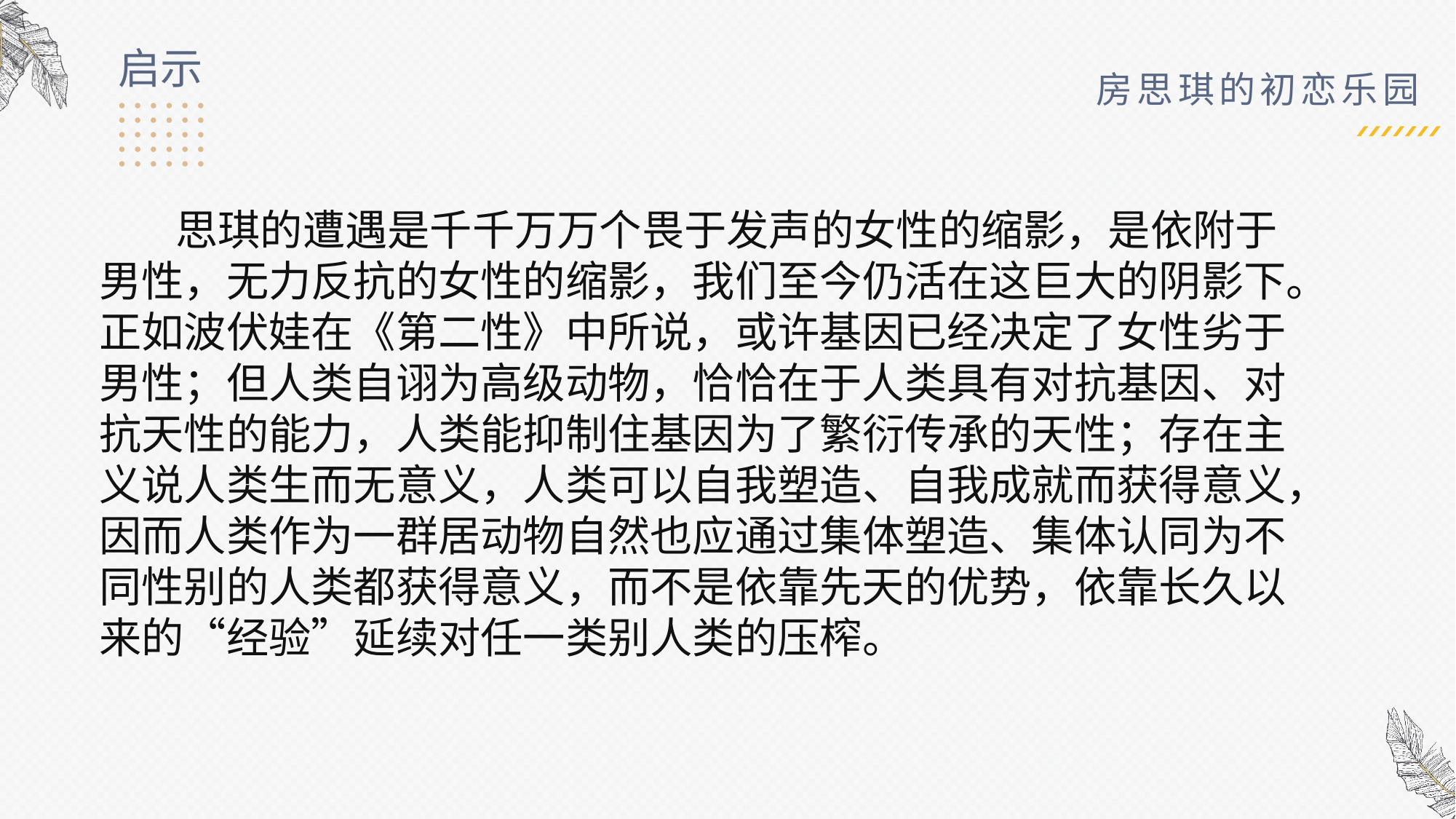

启示
房思琪的初恋乐园

       思琪的遭遇是千千万万个畏于发声的女性的缩影，是依附于男性，无力反抗的女性的缩影，我们至今仍活在这巨大的阴影下。正如波伏娃在《第二性》中所说，或许基因已经决定了女性劣于男性；但人类自诩为高级动物，恰恰在于人类具有对抗基因、对抗天性的能力，人类能抑制住基因为了繁衍传承的天性；存在主义说人类生而无意义，人类可以自我塑造、自我成就而获得意义，因而人类作为一群居动物自然也应通过集体塑造、集体认同为不同性别的人类都获得意义，而不是依靠先天的优势，依靠长久以来的“经验”延续对任一类别人类的压榨。